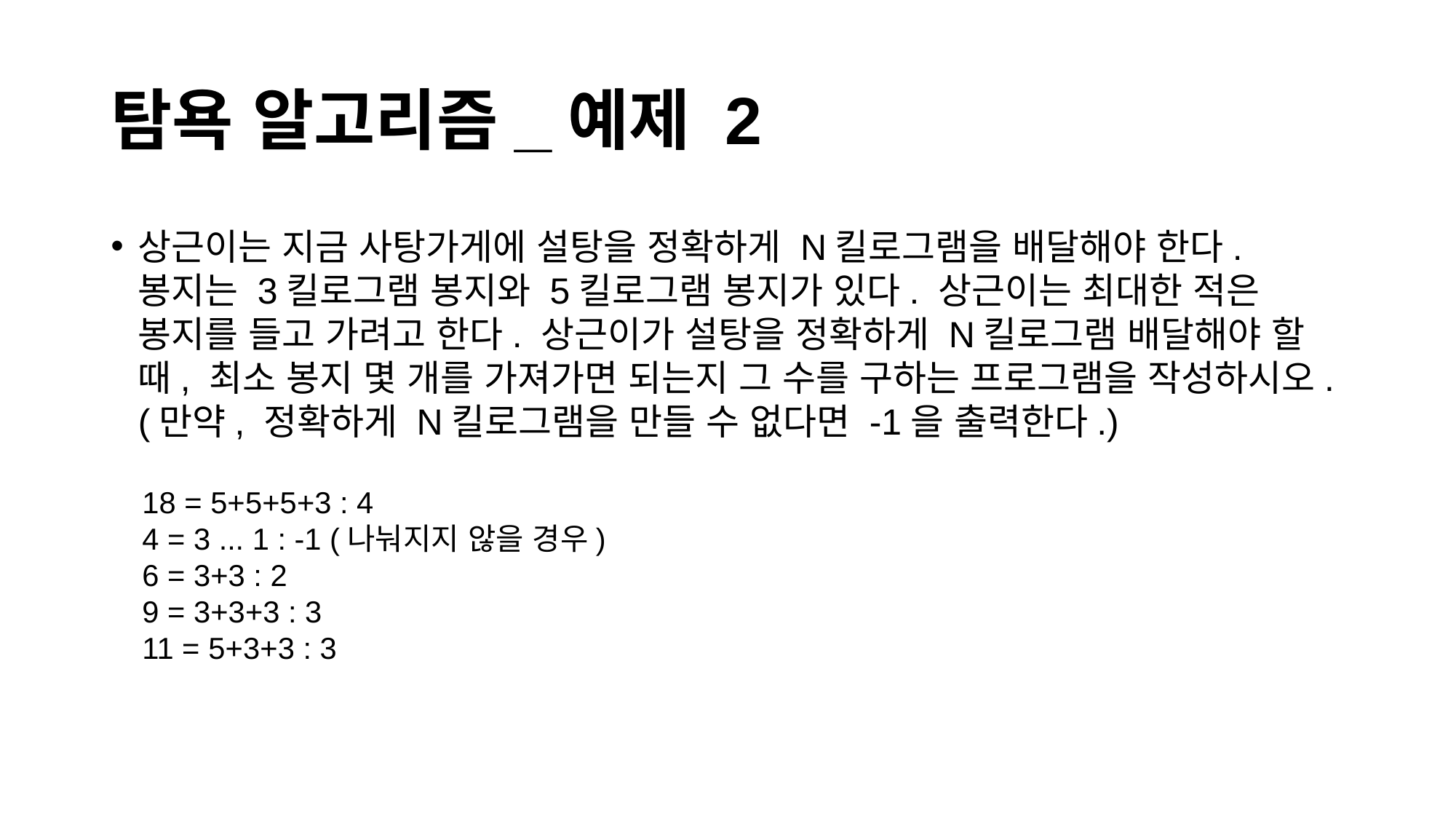

# 탐욕 알고리즘_예제 2
상근이는 지금 사탕가게에 설탕을 정확하게 N킬로그램을 배달해야 한다. 봉지는 3킬로그램 봉지와 5킬로그램 봉지가 있다. 상근이는 최대한 적은 봉지를 들고 가려고 한다. 상근이가 설탕을 정확하게 N킬로그램 배달해야 할 때, 최소 봉지 몇 개를 가져가면 되는지 그 수를 구하는 프로그램을 작성하시오. (만약, 정확하게 N킬로그램을 만들 수 없다면 -1을 출력한다.)
18 = 5+5+5+3 : 4
4 = 3 ... 1 : -1 (나눠지지 않을 경우)
6 = 3+3 : 2
9 = 3+3+3 : 3
11 = 5+3+3 : 3